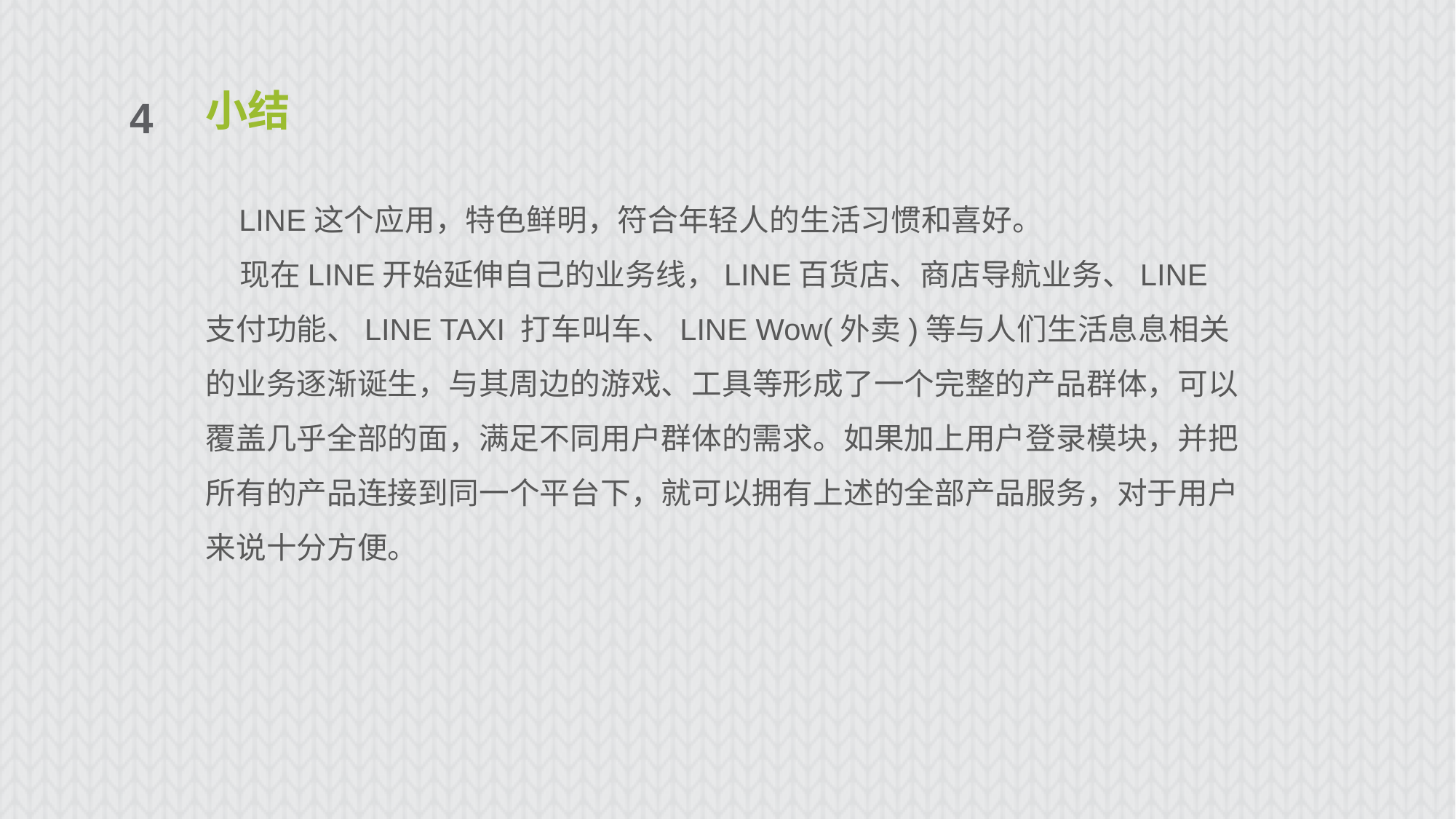

小结
4
    LINE这个应用，特色鲜明，符合年轻人的生活习惯和喜好。
    现在LINE开始延伸自己的业务线，LINE百货店、商店导航业务、LINE 支付功能、LINE TAXI 打车叫车、LINE Wow(外卖)等与人们生活息息相关的业务逐渐诞生，与其周边的游戏、工具等形成了一个完整的产品群体，可以覆盖几乎全部的面，满足不同用户群体的需求。如果加上用户登录模块，并把所有的产品连接到同一个平台下，就可以拥有上述的全部产品服务，对于用户来说十分方便。